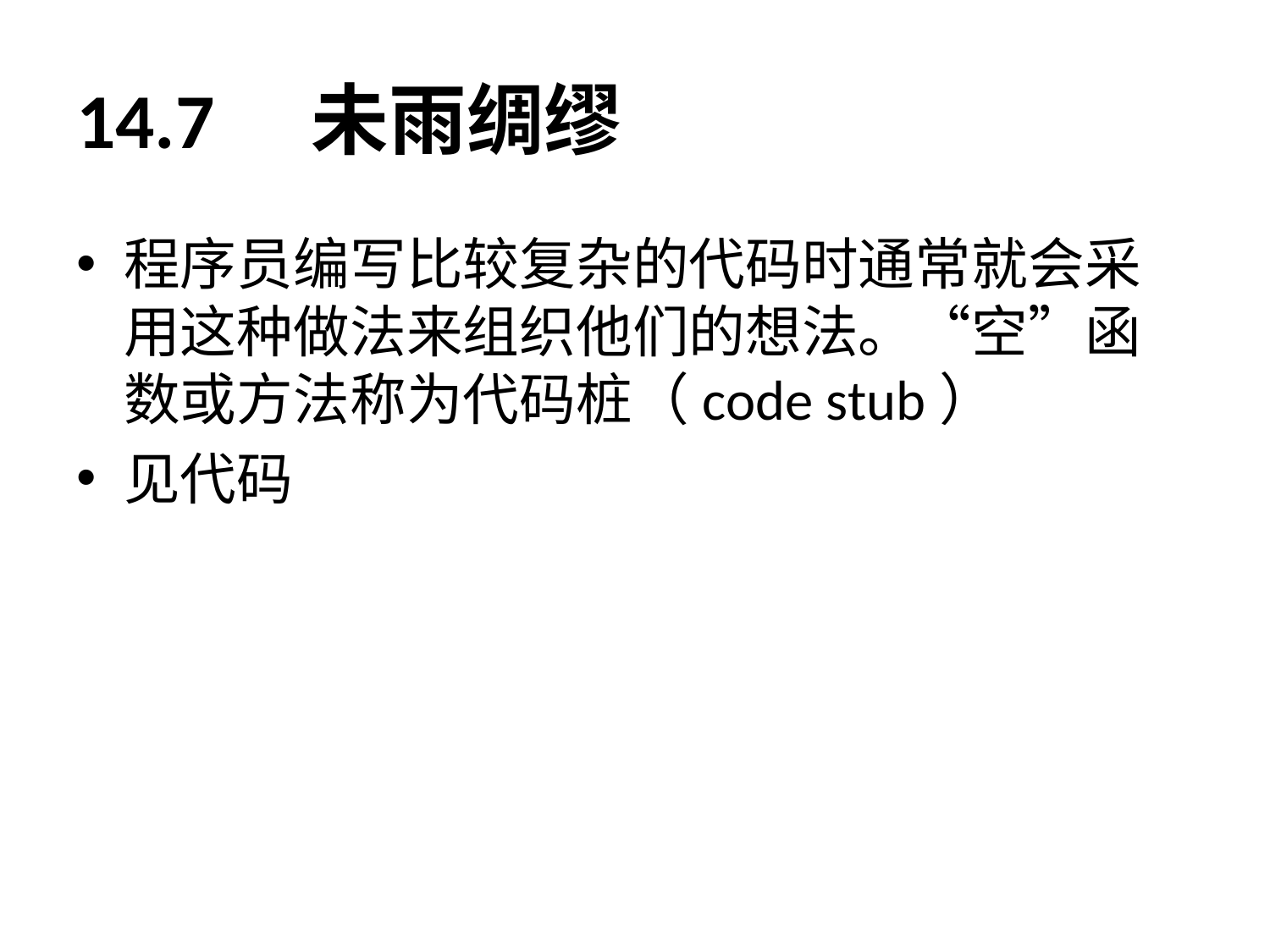

# 14.7　未雨绸缪
程序员编写比较复杂的代码时通常就会采用这种做法来组织他们的想法。“空”函数或方法称为代码桩（code stub）
见代码